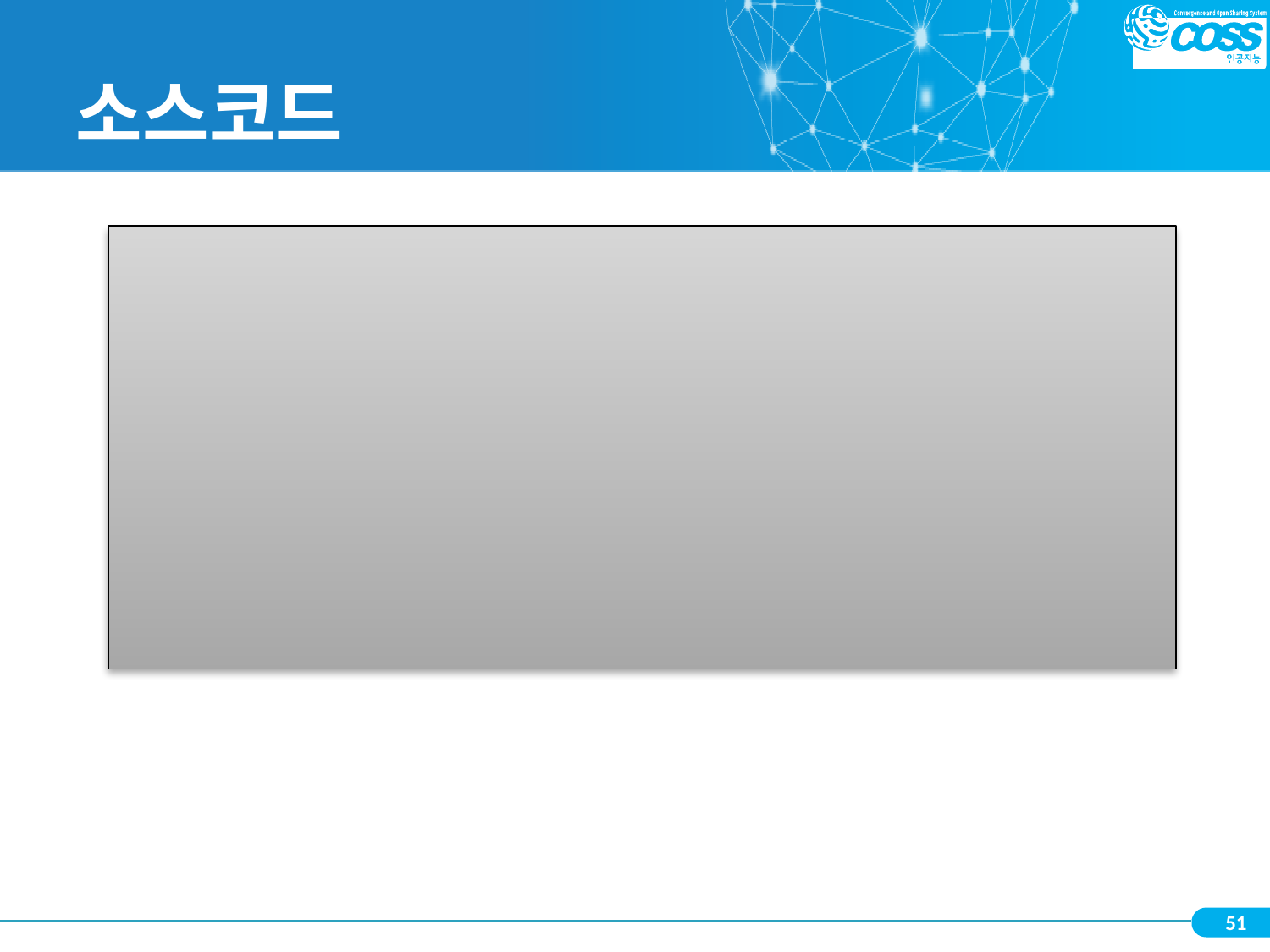

# 소스코드

import random
num = 0
while num != 3 :
    num = random.randint(1, 6)
    print("주사위를 굴렸다. ",num,"나옴")
print("드디어 3 나와서 종료합니다.")